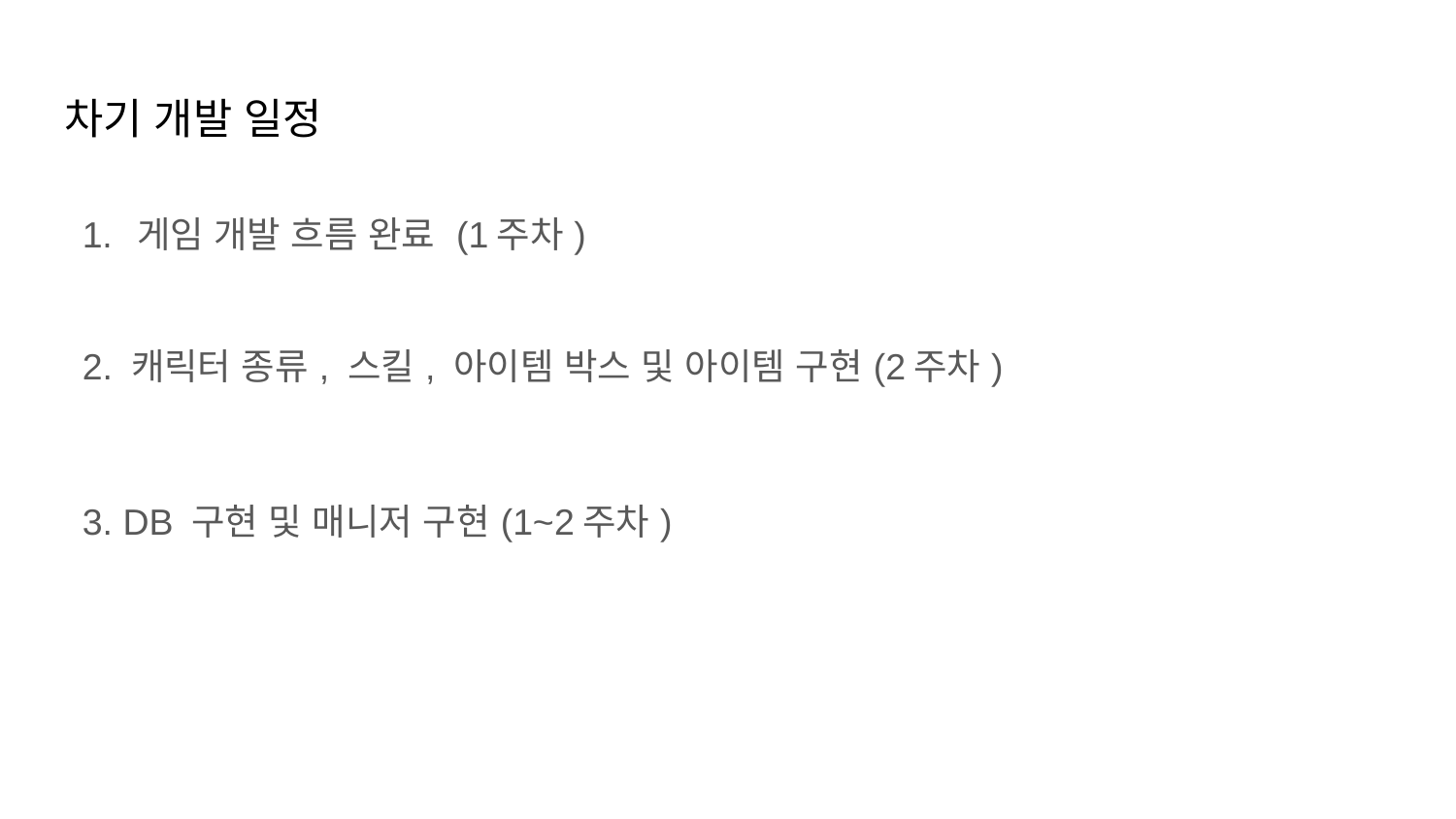

# 차기 개발 일정
게임 개발 흐름 완료 (1주차)

2. 캐릭터 종류, 스킬, 아이템 박스 및 아이템 구현(2주차)

3. DB 구현 및 매니저 구현(1~2주차)